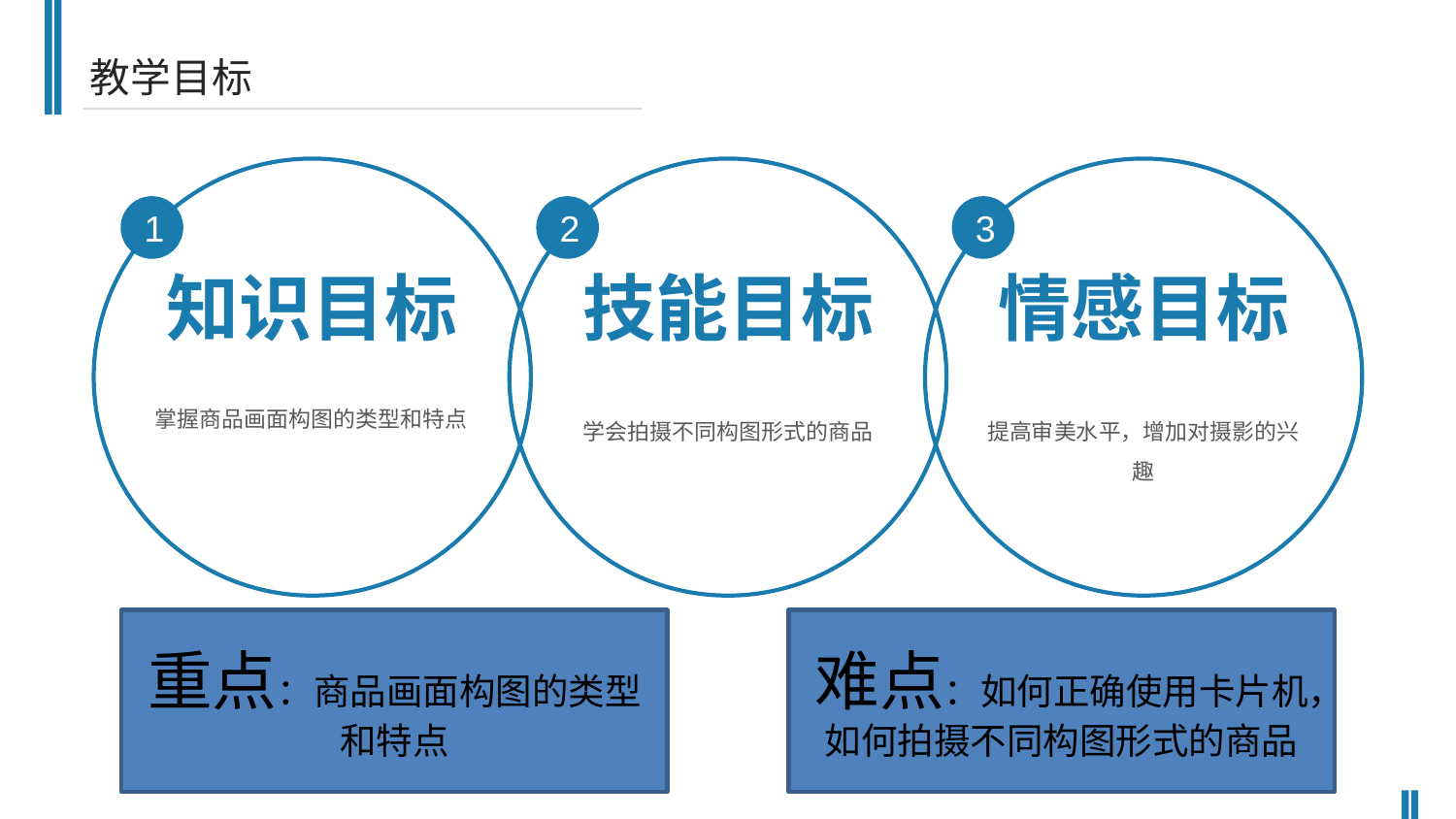

教学目标

1
2
3
知识目标
技能目标
情感目标
掌握商品画面构图的类型和特点
学会拍摄不同构图形式的商品
提高审美水平，增加对摄影的兴趣
重点：商品画面构图的类型和特点
难点：如何正确使用卡片机，如何拍摄不同构图形式的商品